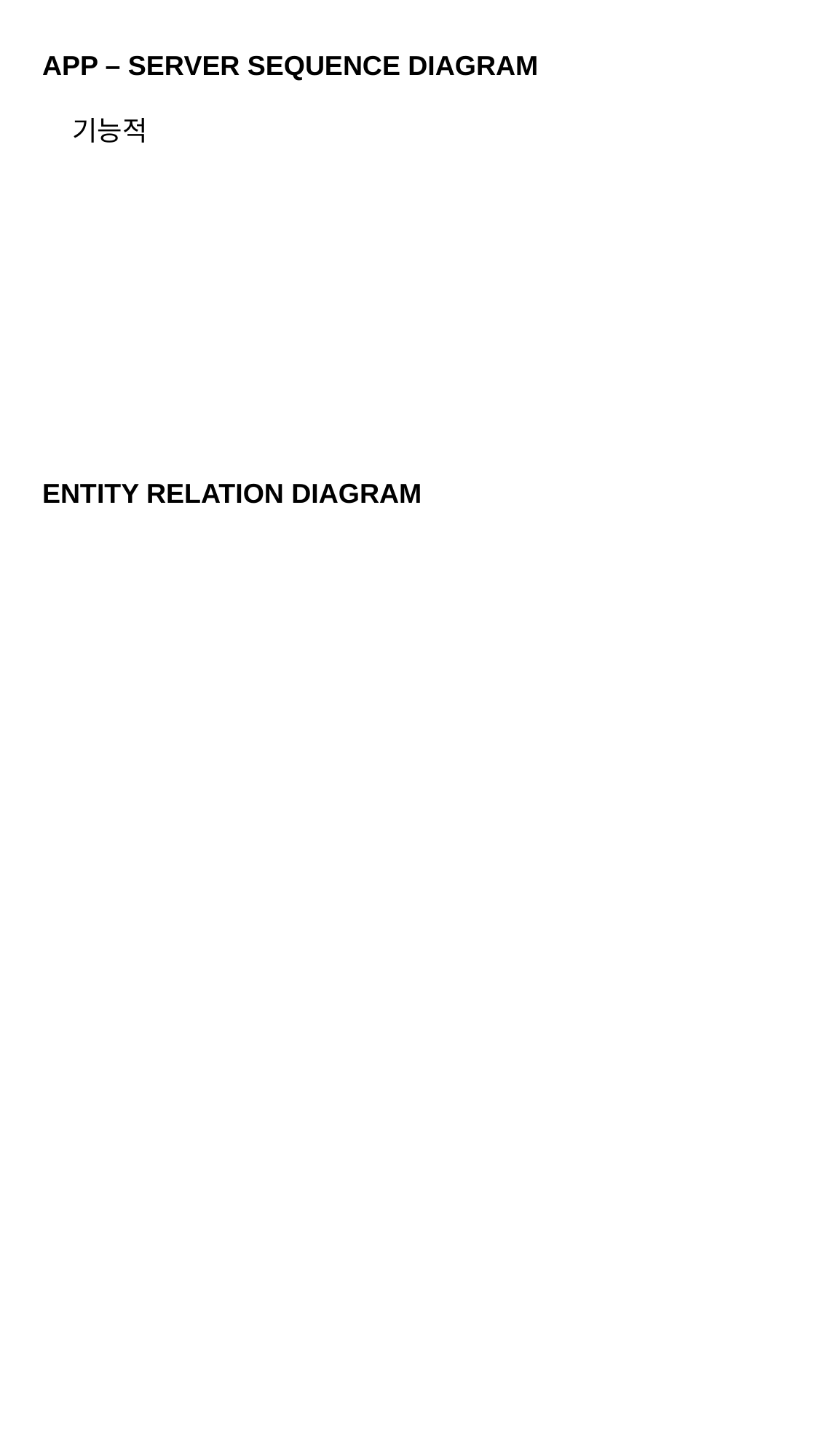

APP – SERVER SEQUENCE DIAGRAM
기능적
현아님과
함께
즐거운시간
즐거운만남
행복한일
ENTITY RELATION DIAGRAM